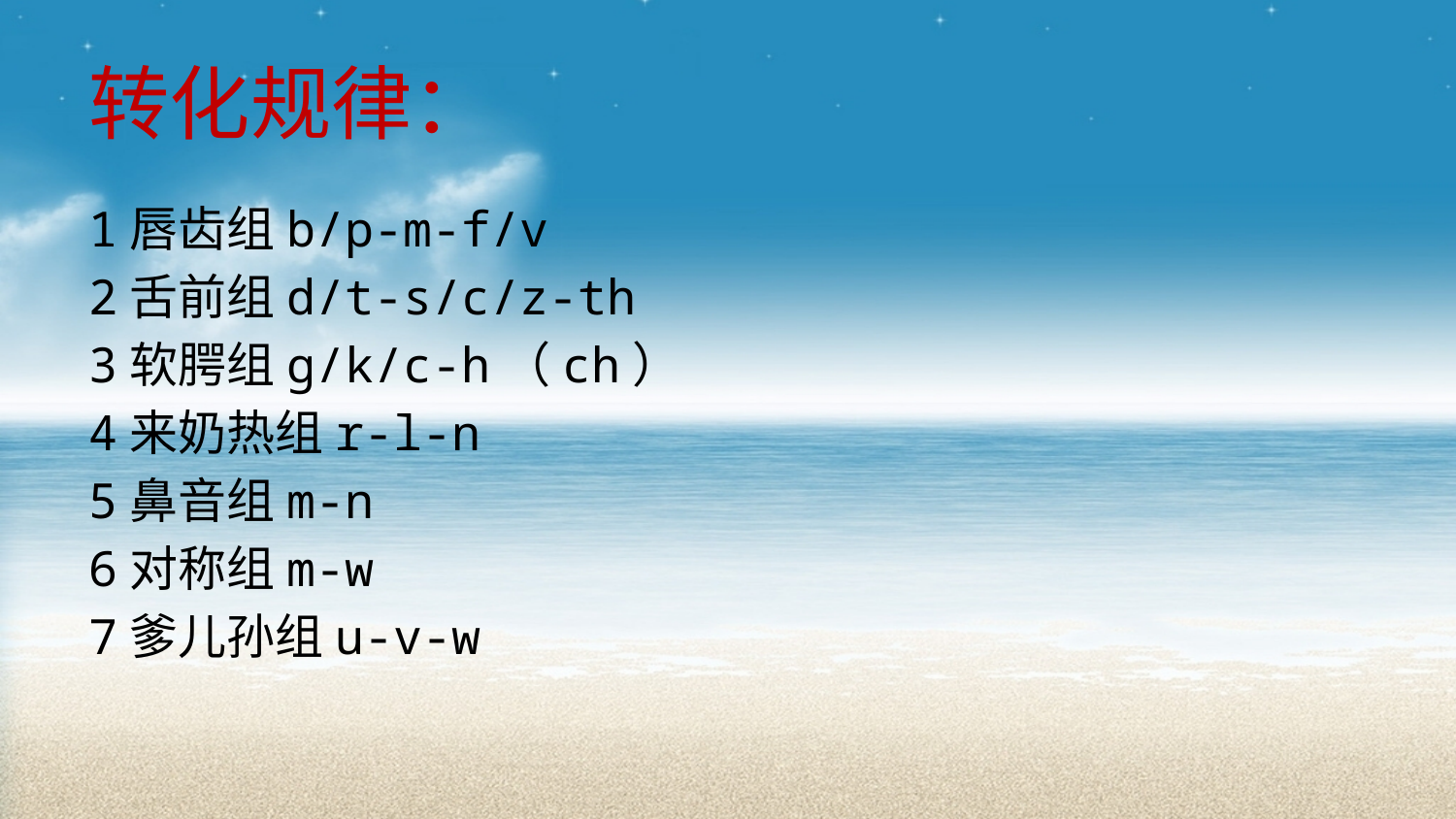

# 转化规律：
1唇齿组b/p-m-f/v
2舌前组d/t-s/c/z-th
3软腭组g/k/c-h（ch）
4来奶热组r-l-n
5鼻音组m-n
6对称组m-w
7爹儿孙组u-v-w